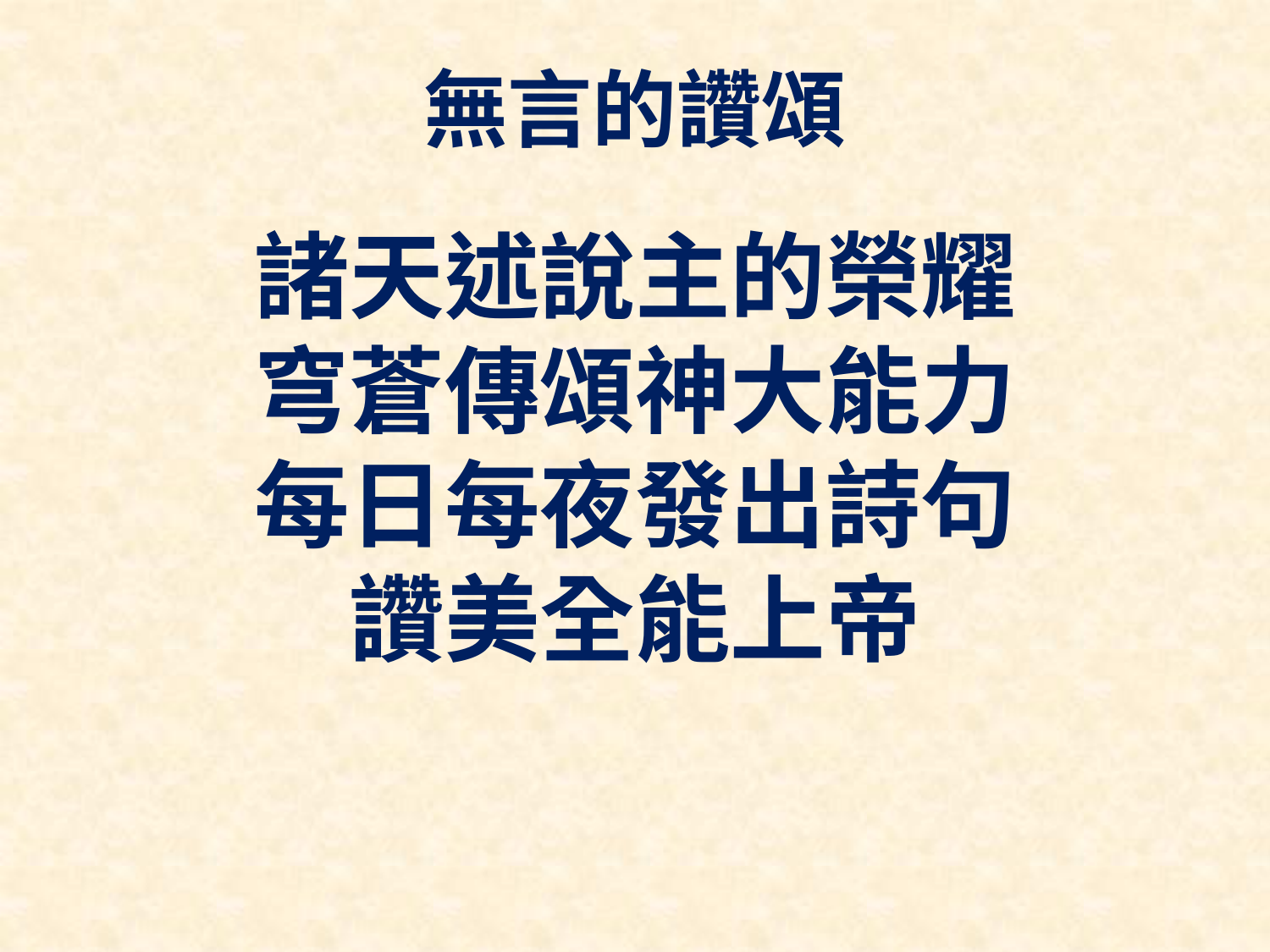

無言的讚頌
諸天述說主的榮耀
穹蒼傳頌神大能力
每日每夜發出詩句
讚美全能上帝